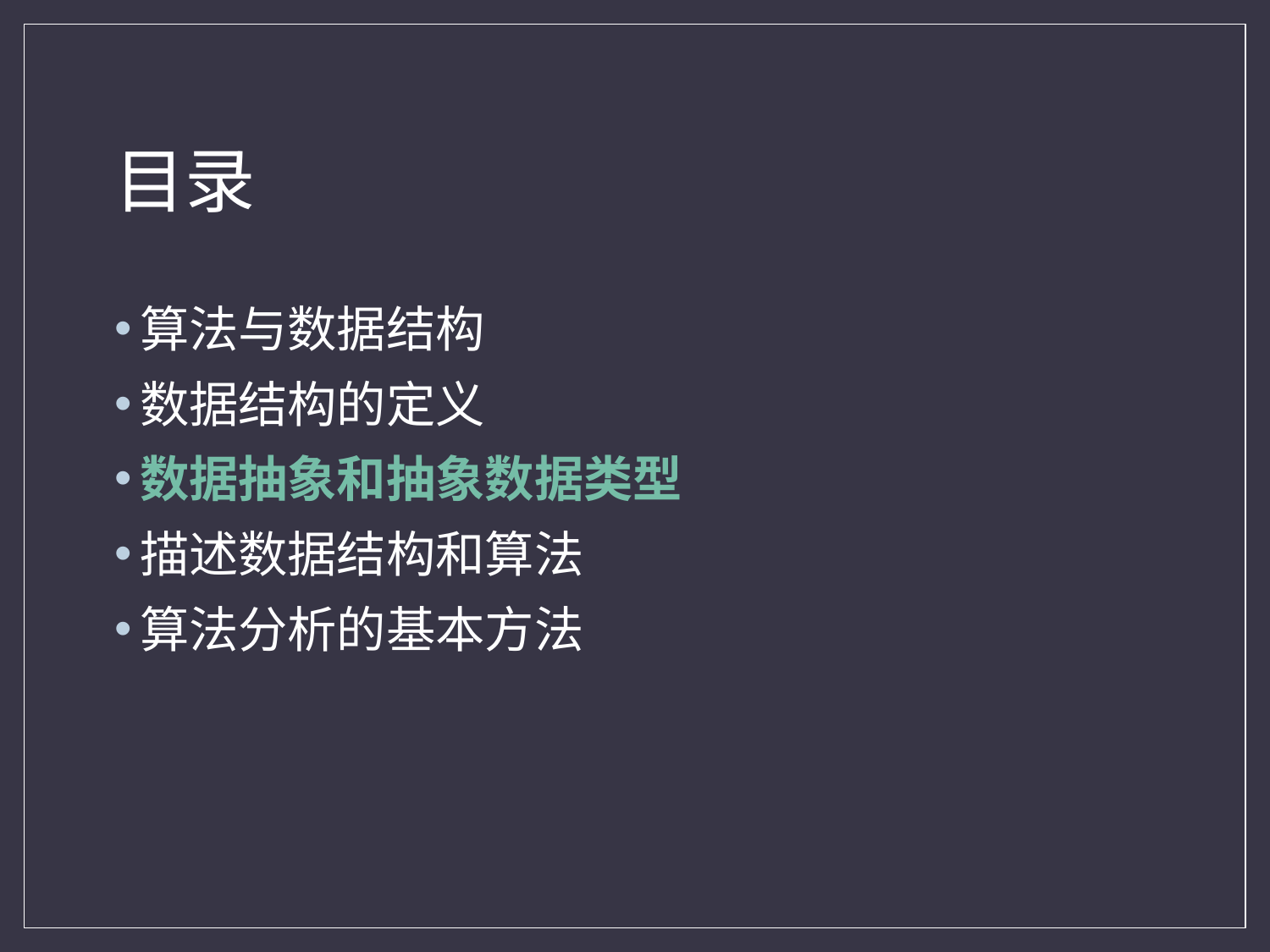

# 目录
算法与数据结构
数据结构的定义
数据抽象和抽象数据类型
描述数据结构和算法
算法分析的基本方法